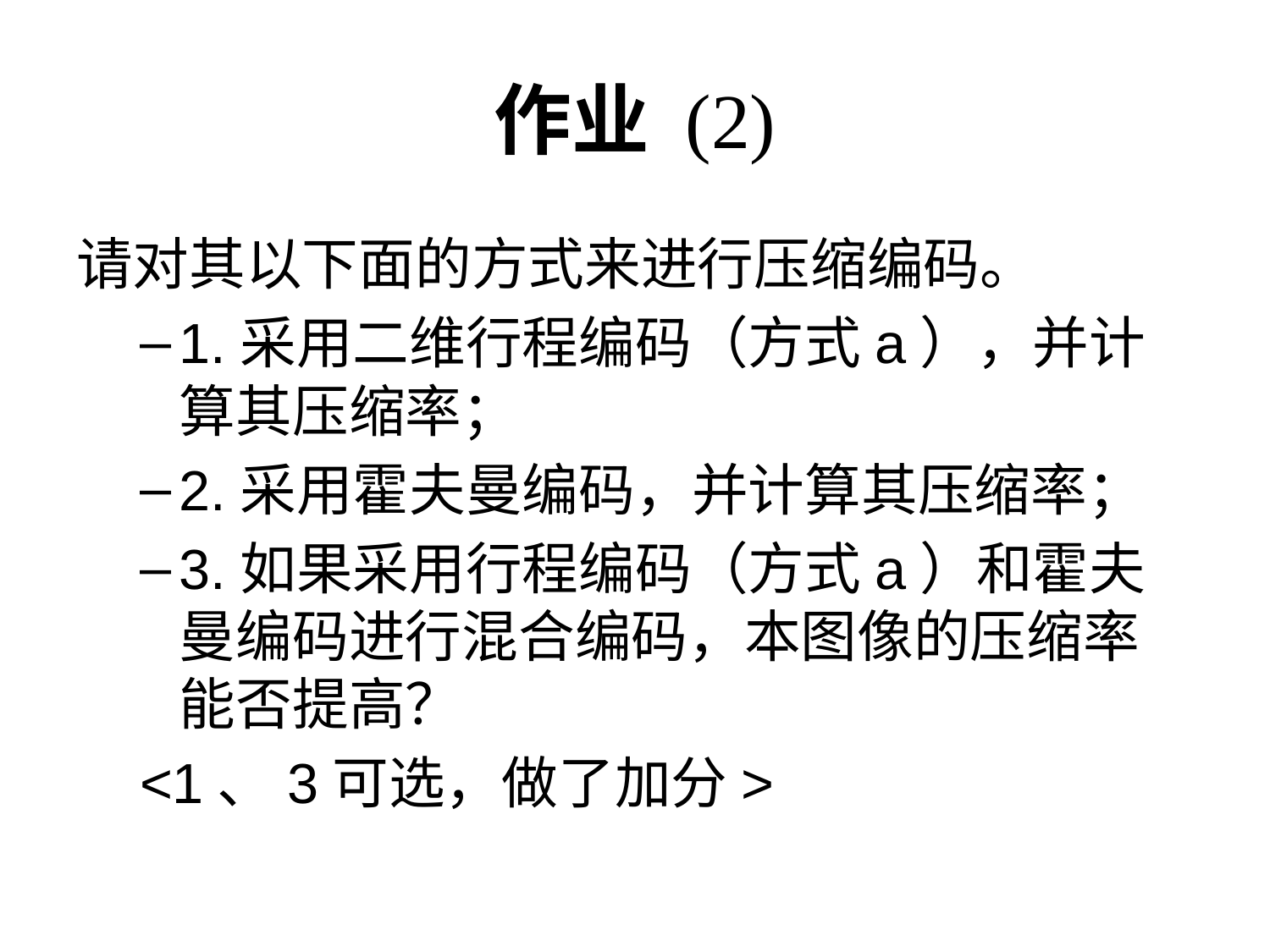

# 作业 (2)
请对其以下面的方式来进行压缩编码。
1.采用二维行程编码（方式a），并计算其压缩率；
2.采用霍夫曼编码，并计算其压缩率；
3.如果采用行程编码（方式a）和霍夫曼编码进行混合编码，本图像的压缩率能否提高？
<1、3可选，做了加分>